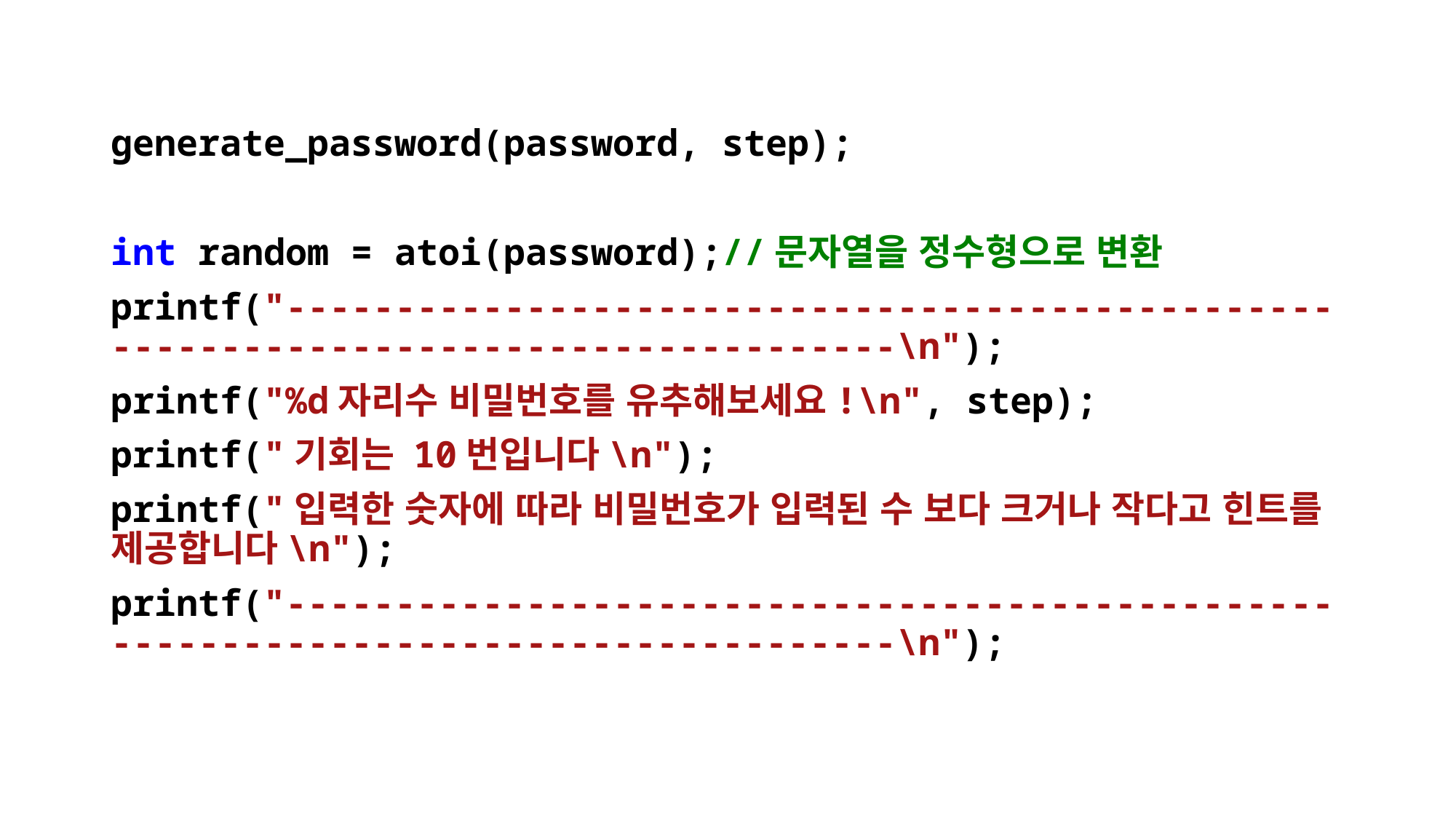

#
generate_password(password, step);

int random = atoi(password);//문자열을 정수형으로 변환
printf("------------------------------------------------------------------------------------\n");
printf("%d자리수 비밀번호를 유추해보세요!\n", step);
printf("기회는 10번입니다\n");
printf("입력한 숫자에 따라 비밀번호가 입력된 수 보다 크거나 작다고 힌트를 제공합니다\n");
printf("------------------------------------------------------------------------------------\n");